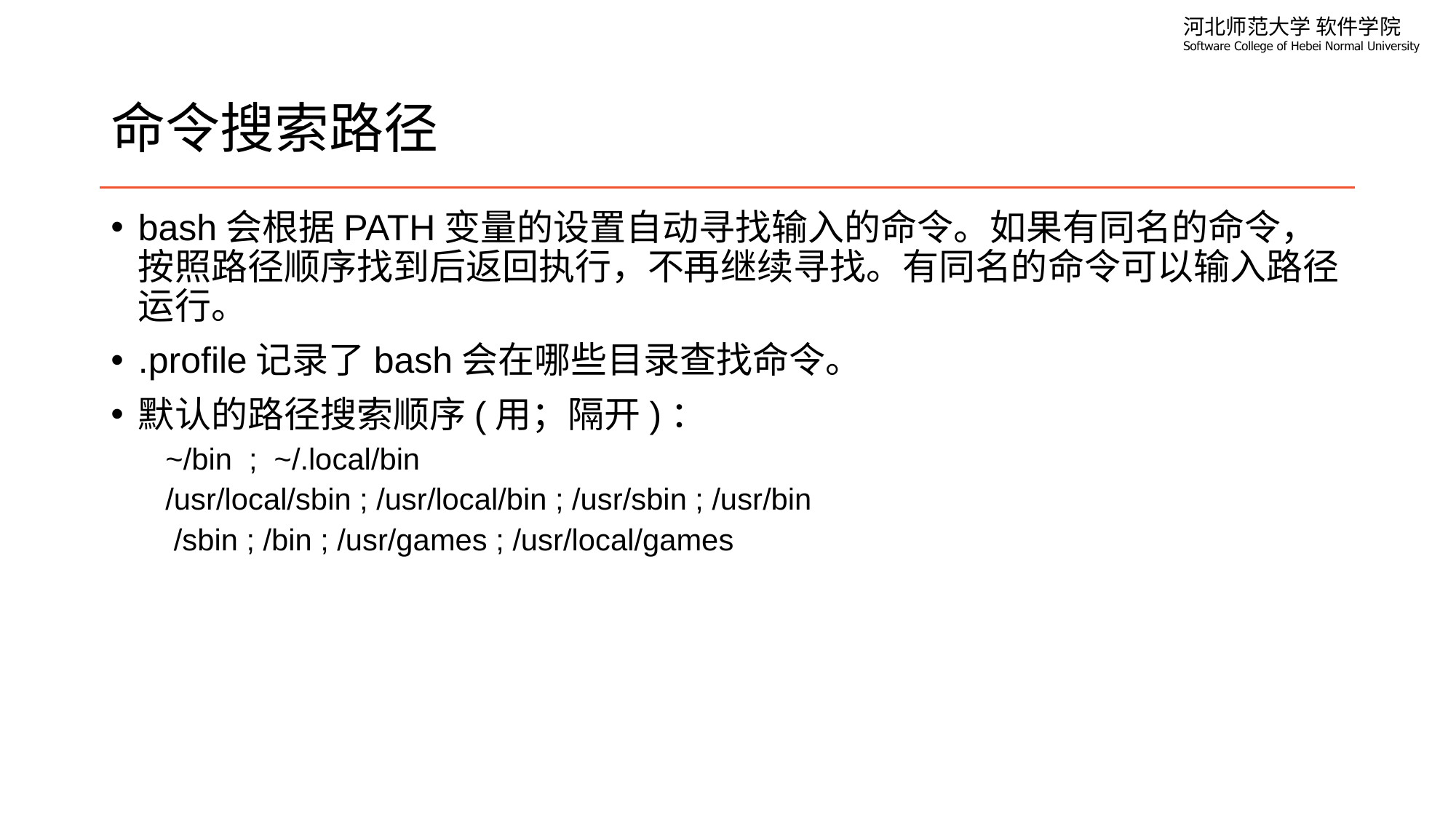

# 命令搜索路径
bash会根据PATH变量的设置自动寻找输入的命令。如果有同名的命令，按照路径顺序找到后返回执行，不再继续寻找。有同名的命令可以输入路径运行。
.profile记录了bash会在哪些目录查找命令。
默认的路径搜索顺序(用；隔开)：
~/bin  ;  ~/.local/bin
/usr/local/sbin ; /usr/local/bin ; /usr/sbin ; /usr/bin
 /sbin ; /bin ; /usr/games ; /usr/local/games